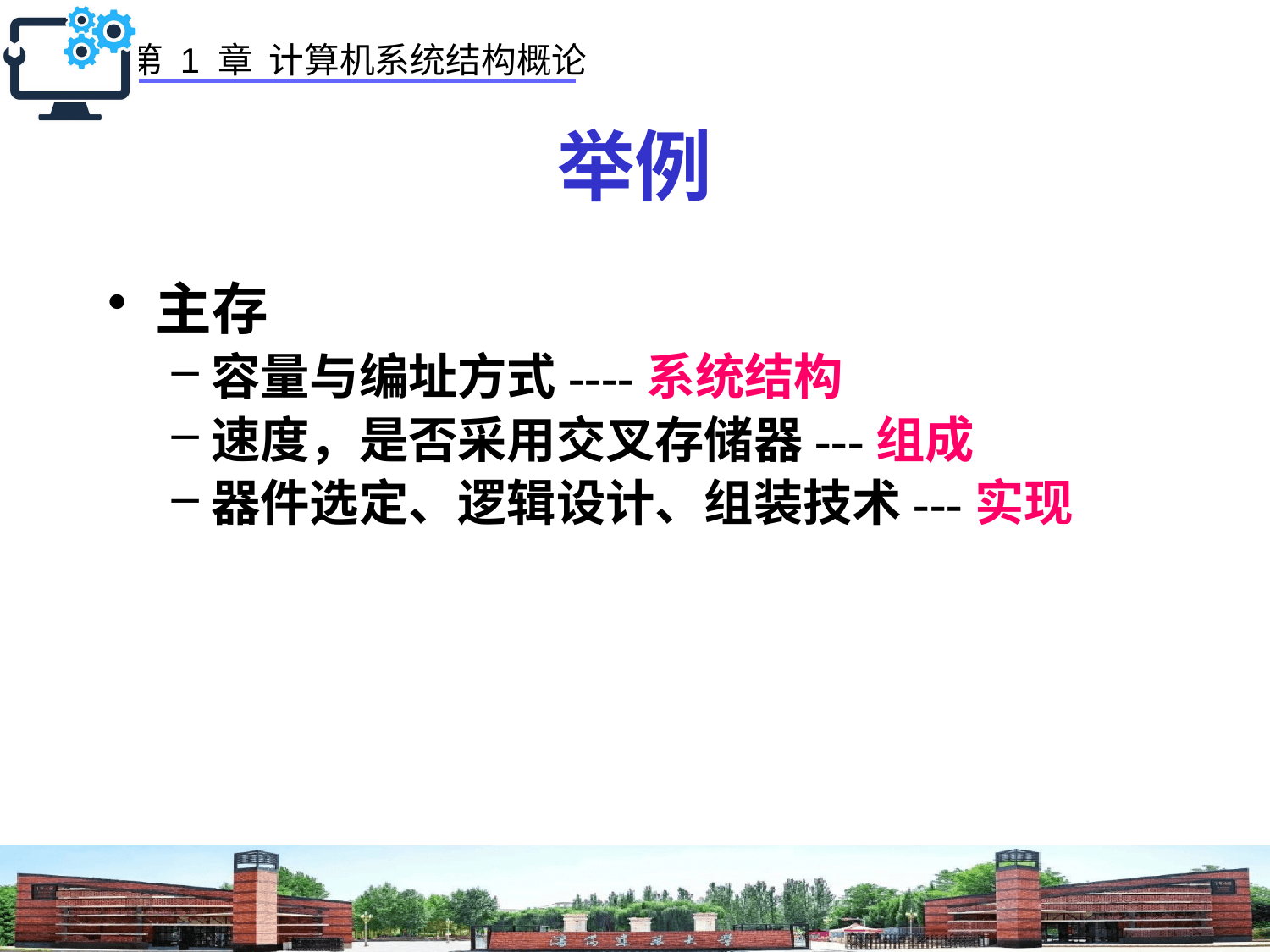

# 举例
主存
容量与编址方式----系统结构
速度，是否采用交叉存储器---组成
器件选定、逻辑设计、组装技术---实现